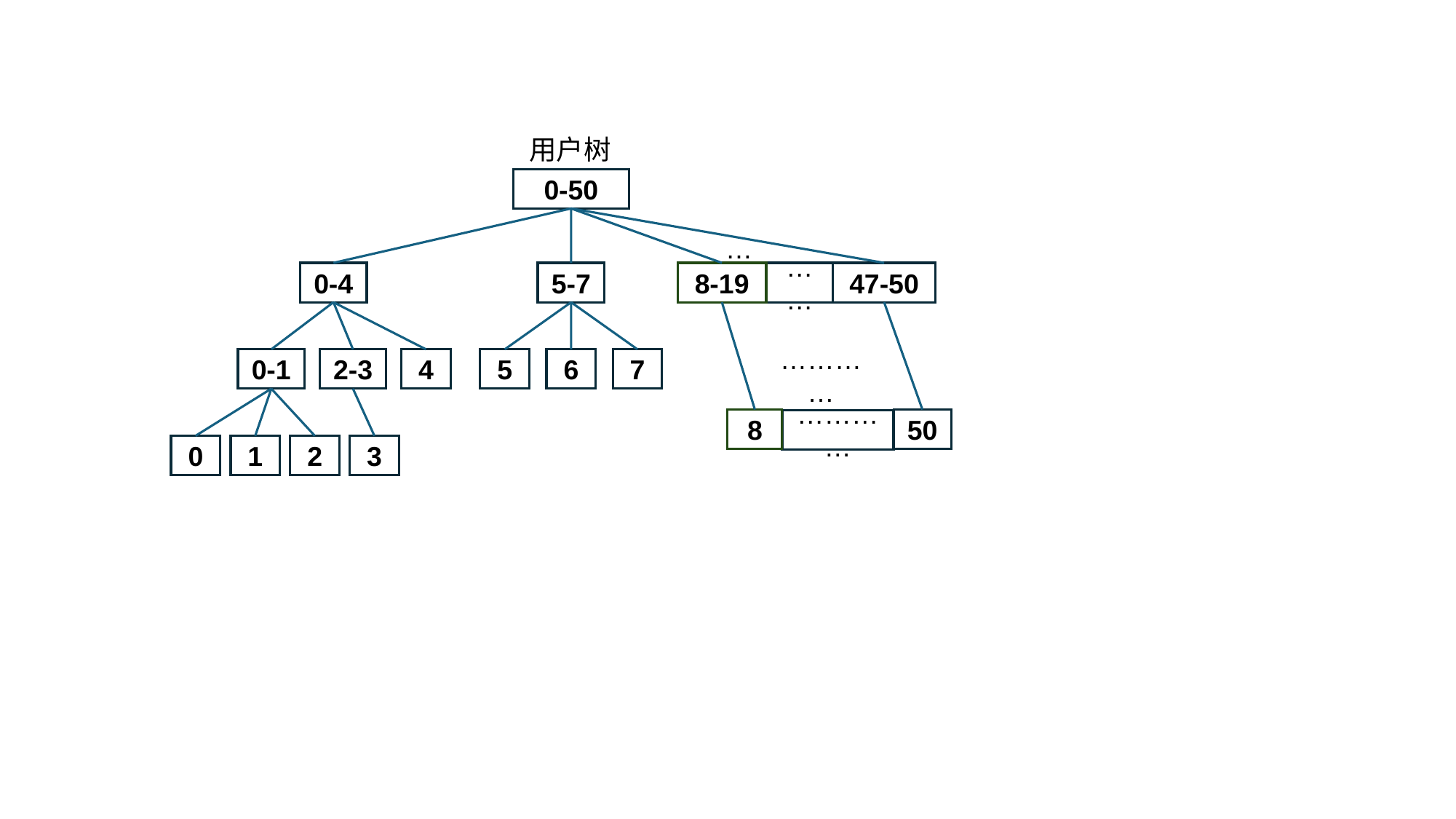

用户树
0-50
…
0-4
5-7
8-19
……
47-50
…………
0-1
2-3
4
5
6
7
8
50
…………
0
1
2
3